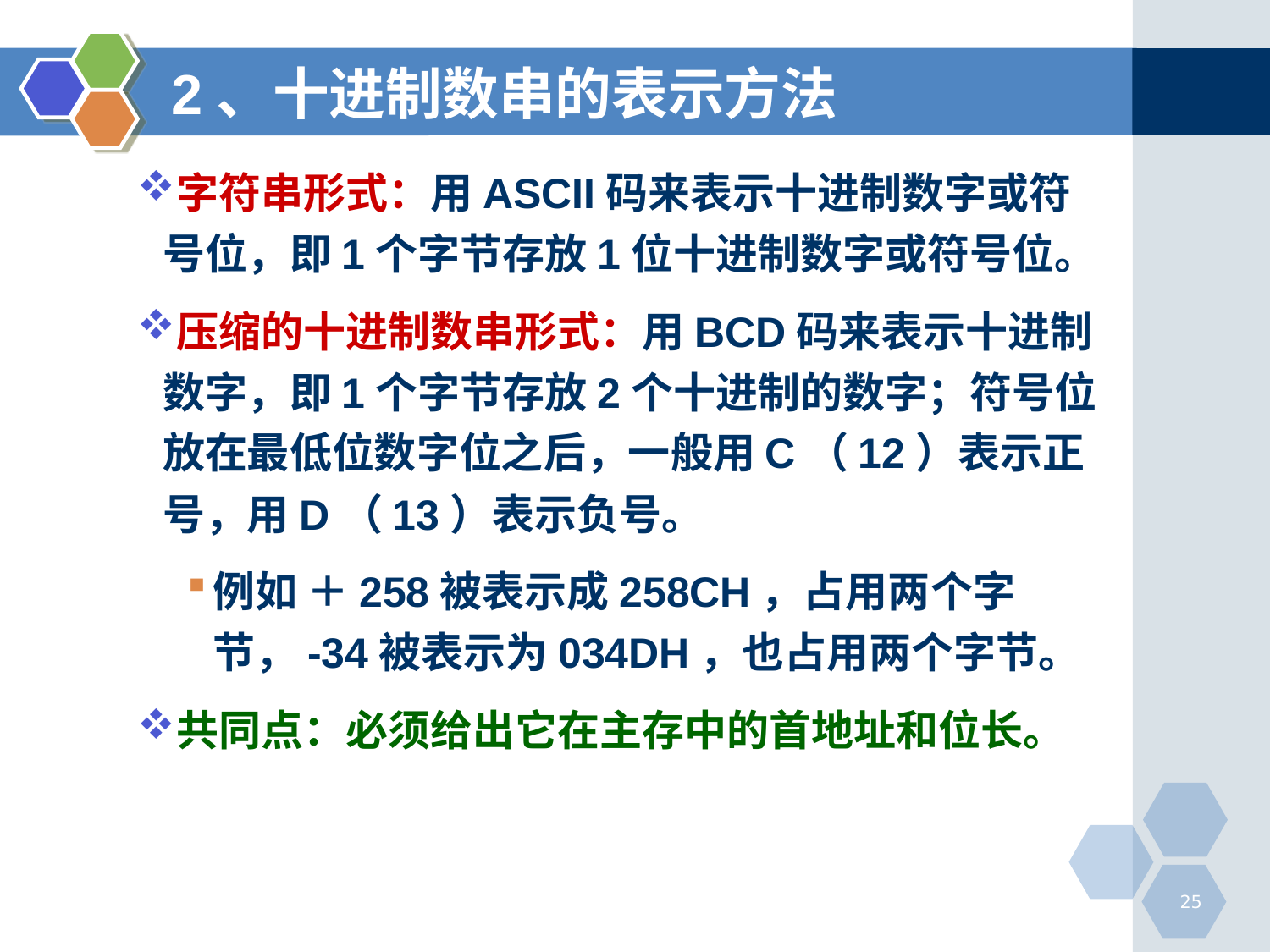

# 2、十进制数串的表示方法
字符串形式：用ASCII码来表示十进制数字或符号位，即1个字节存放1位十进制数字或符号位。
压缩的十进制数串形式：用BCD码来表示十进制数字，即1个字节存放2个十进制的数字；符号位放在最低位数字位之后，一般用C（12）表示正号，用D（13）表示负号。
例如 ＋258被表示成258CH，占用两个字节，-34被表示为034DH，也占用两个字节。
共同点：必须给出它在主存中的首地址和位长。
25